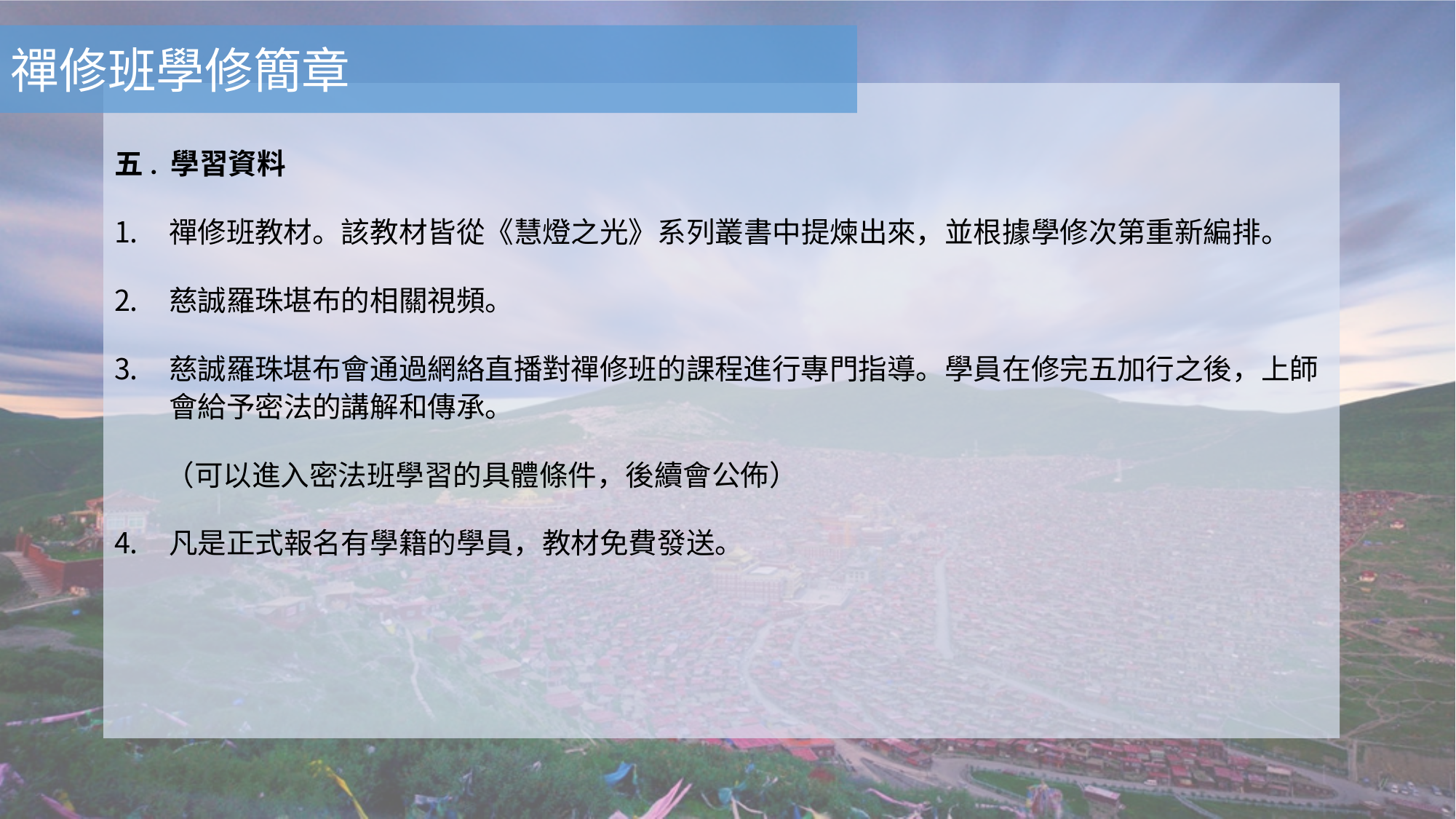

禪修班學修簡章

五. 學習資料
禪修班教材。該教材皆從《慧燈之光》系列叢書中提煉出來，並根據學修次第重新編排。
慈誠羅珠堪布的相關視頻。
慈誠羅珠堪布會通過網絡直播對禪修班的課程進行專門指導。學員在修完五加行之後，上師會給予密法的講解和傳承。
       （可以進入密法班學習的具體條件，後續會公佈）
凡是正式報名有學籍的學員，教材免費發送。